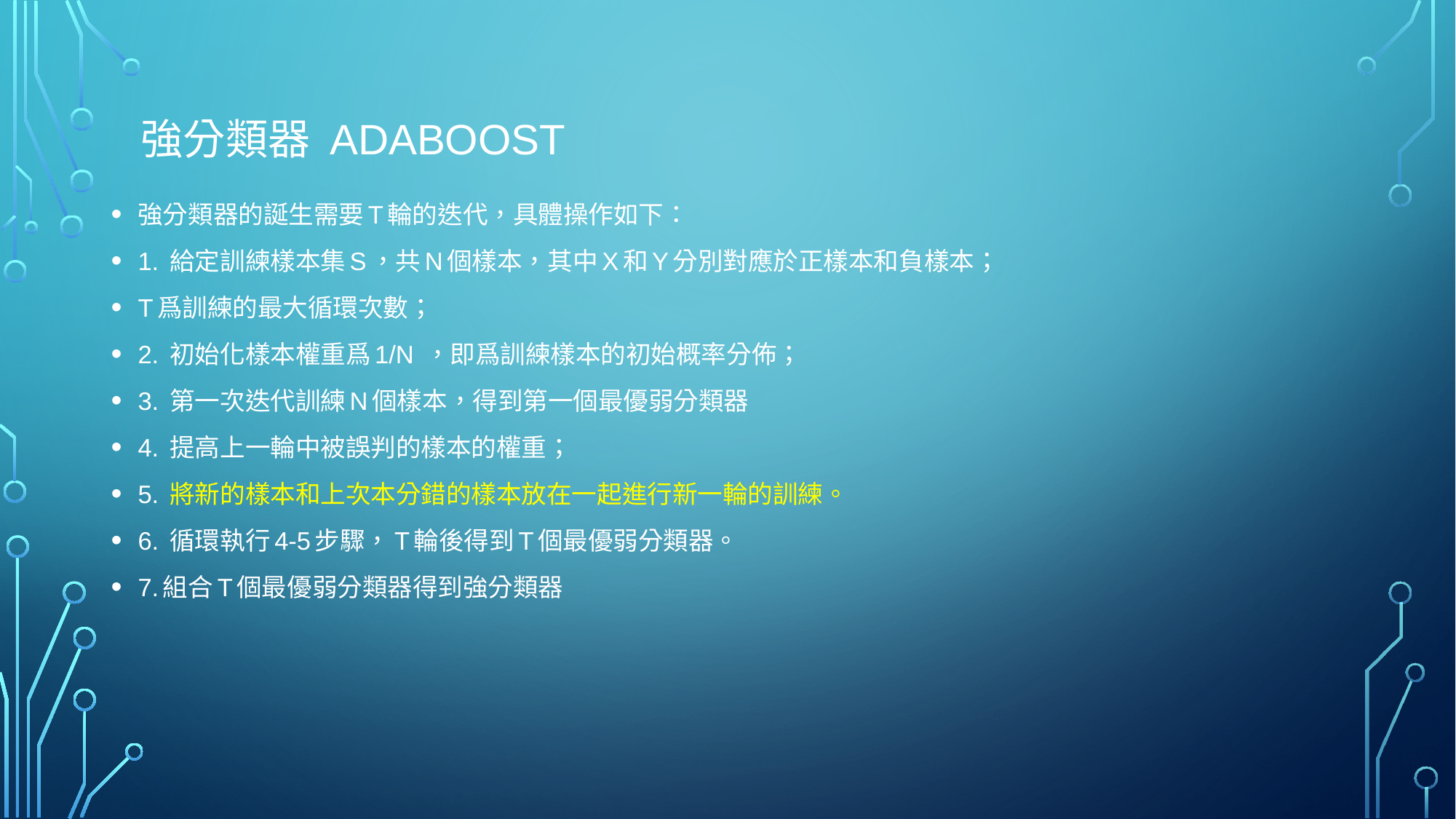

# 強分類器 adaboost
強分類器的誕生需要T輪的迭代，具體操作如下：
1. 給定訓練樣本集S，共N個樣本，其中X和Y分別對應於正樣本和負樣本；
T爲訓練的最大循環次數；
2. 初始化樣本權重爲1/N ，即爲訓練樣本的初始概率分佈；
3. 第一次迭代訓練N個樣本，得到第一個最優弱分類器
4. 提高上一輪中被誤判的樣本的權重；
5. 將新的樣本和上次本分錯的樣本放在一起進行新一輪的訓練。
6. 循環執行4-5步驟，T輪後得到T個最優弱分類器。
7.組合T個最優弱分類器得到強分類器